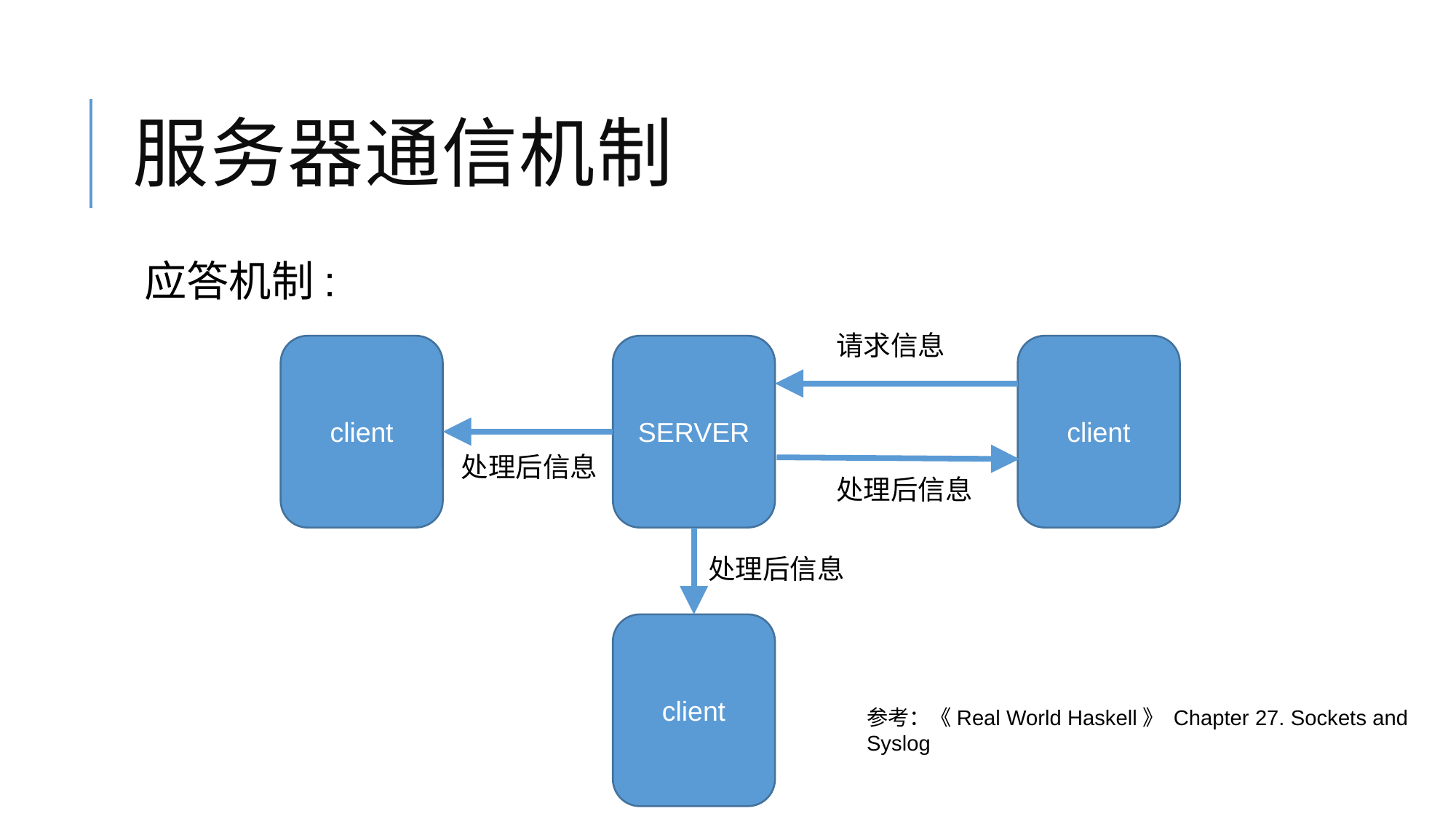

# 服务器通信机制
应答机制:
请求信息
client
SERVER
client
处理后信息
处理后信息
处理后信息
client
参考：《Real World Haskell》 Chapter 27. Sockets and Syslog